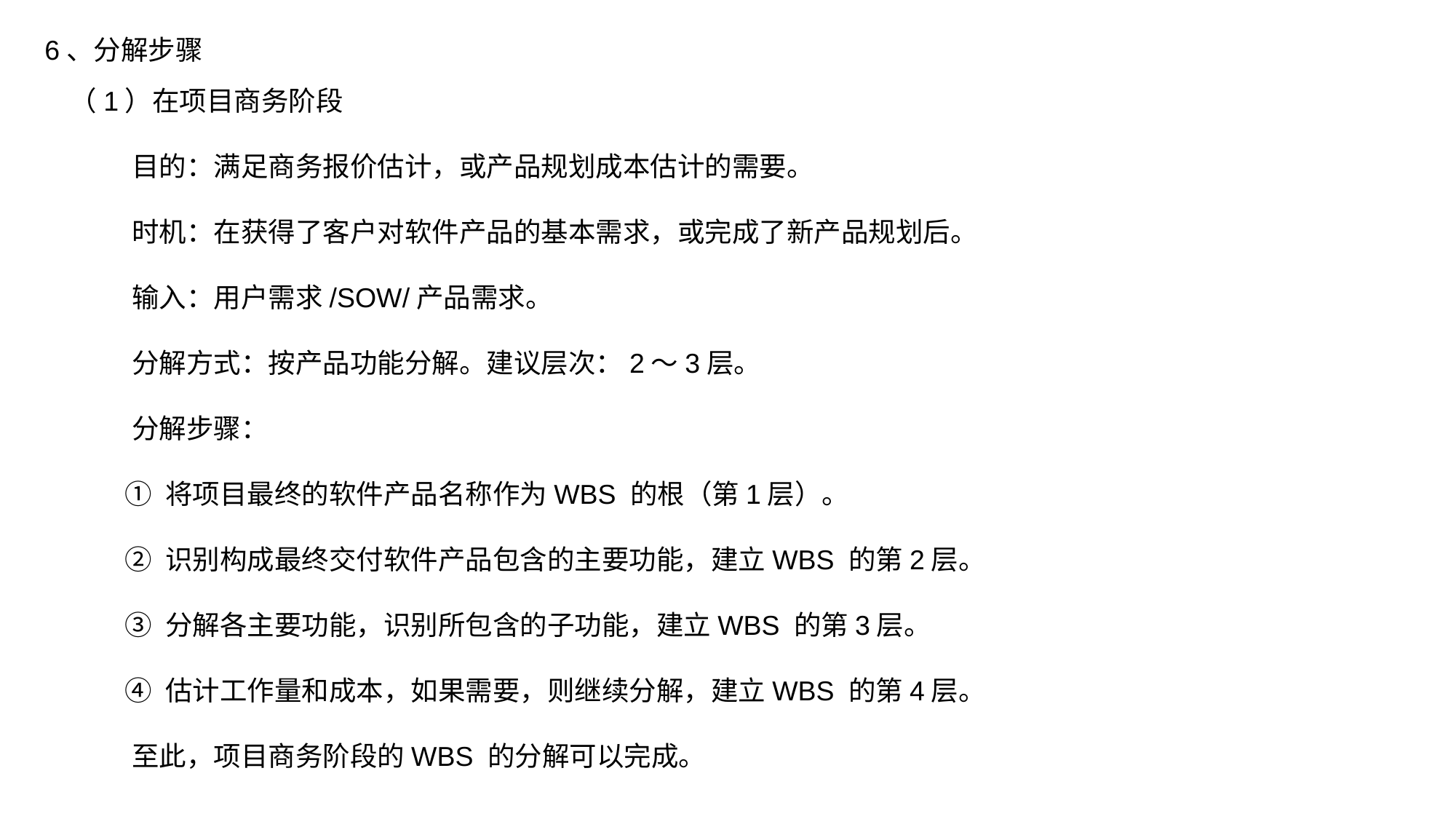

6、分解步骤
（1）在项目商务阶段

         目的：满足商务报价估计，或产品规划成本估计的需要。

         时机：在获得了客户对软件产品的基本需求，或完成了新产品规划后。

         输入：用户需求/SOW/产品需求。

         分解方式：按产品功能分解。建议层次：2～3层。

         分解步骤：

         ① 将项目最终的软件产品名称作为WBS 的根（第1层）。

         ② 识别构成最终交付软件产品包含的主要功能，建立WBS 的第2层。

         ③ 分解各主要功能，识别所包含的子功能，建立WBS 的第3层。

         ④ 估计工作量和成本，如果需要，则继续分解，建立WBS 的第4层。

         至此，项目商务阶段的WBS 的分解可以完成。